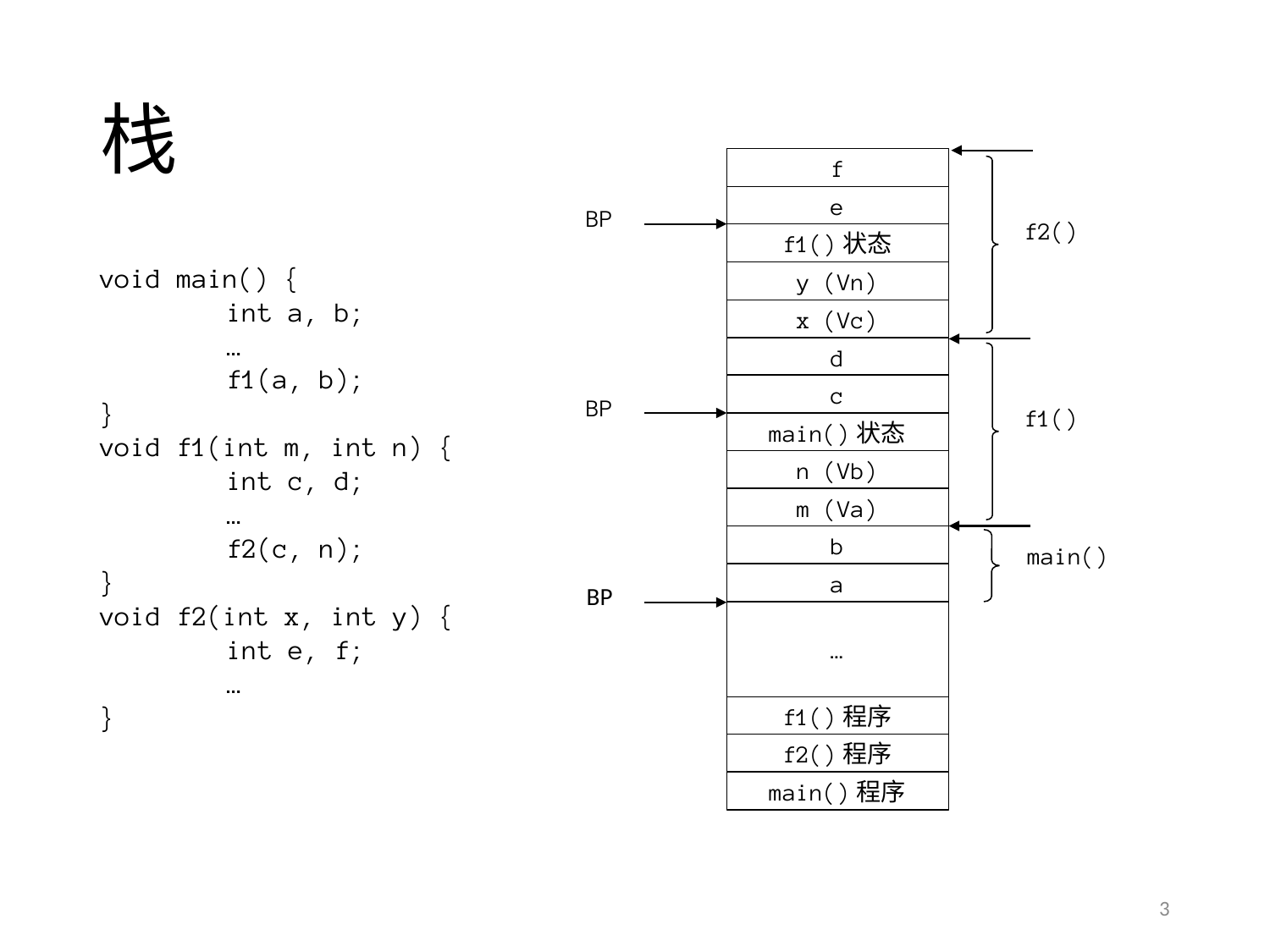

# 栈
f

e
BP
f2()
f1()状态
void main() {
	int a, b;
	…
	f1(a, b);
}
void f1(int m, int n) {
	int c, d;
	…
	f2(c, n);
}
void f2(int x, int y) {
	int e, f;
	…
}
y (Vn)
x (Vc)
d

c
BP
f1()
main()状态
n (Vb)
m (Va)
b

main()
a
BP
…
f1()程序
f2()程序
main()程序
3